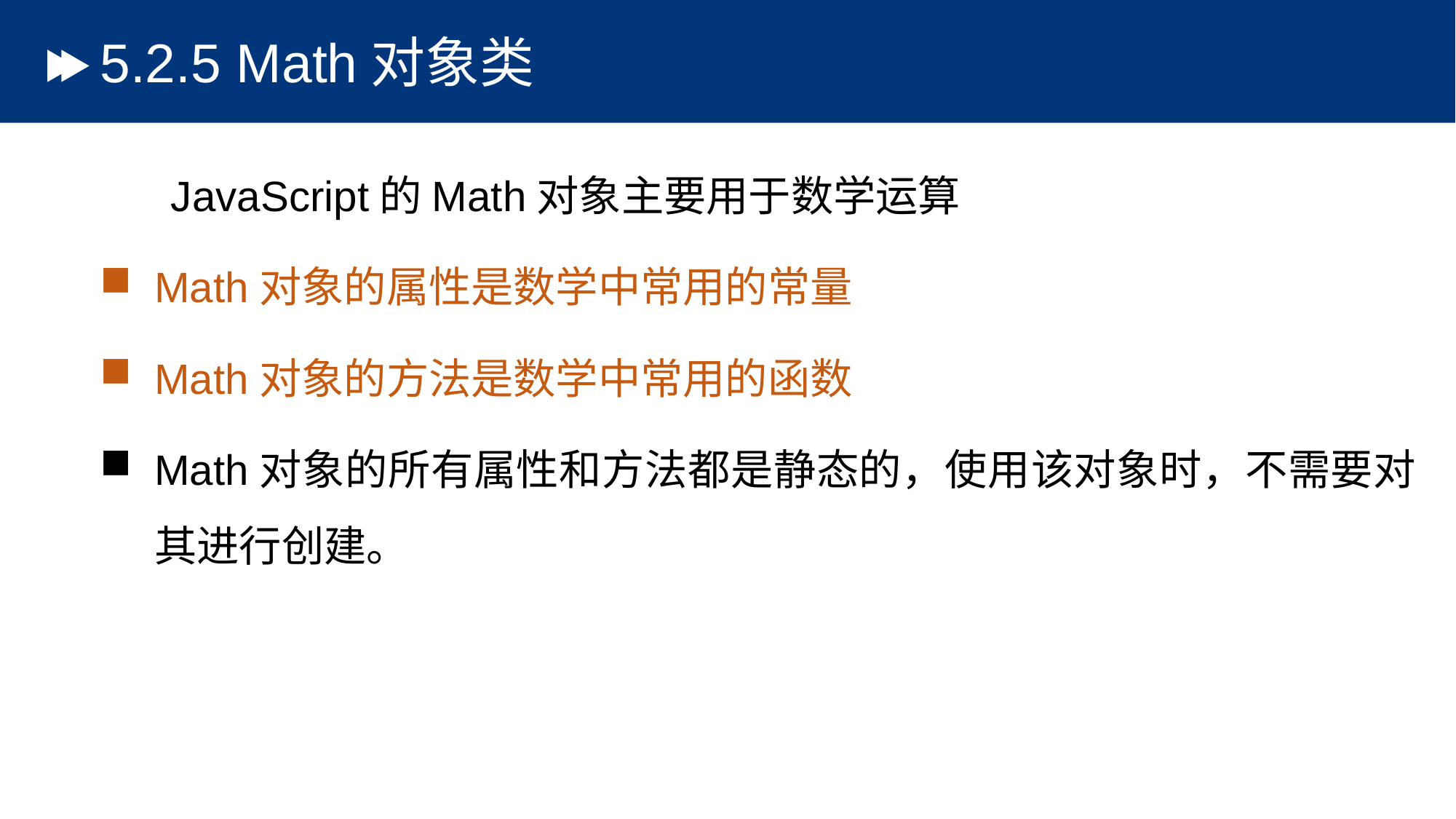

# 5.2.5 Math对象类
      JavaScript的Math对象主要用于数学运算
Math对象的属性是数学中常用的常量
Math对象的方法是数学中常用的函数
Math对象的所有属性和方法都是静态的，使用该对象时，不需要对其进行创建。